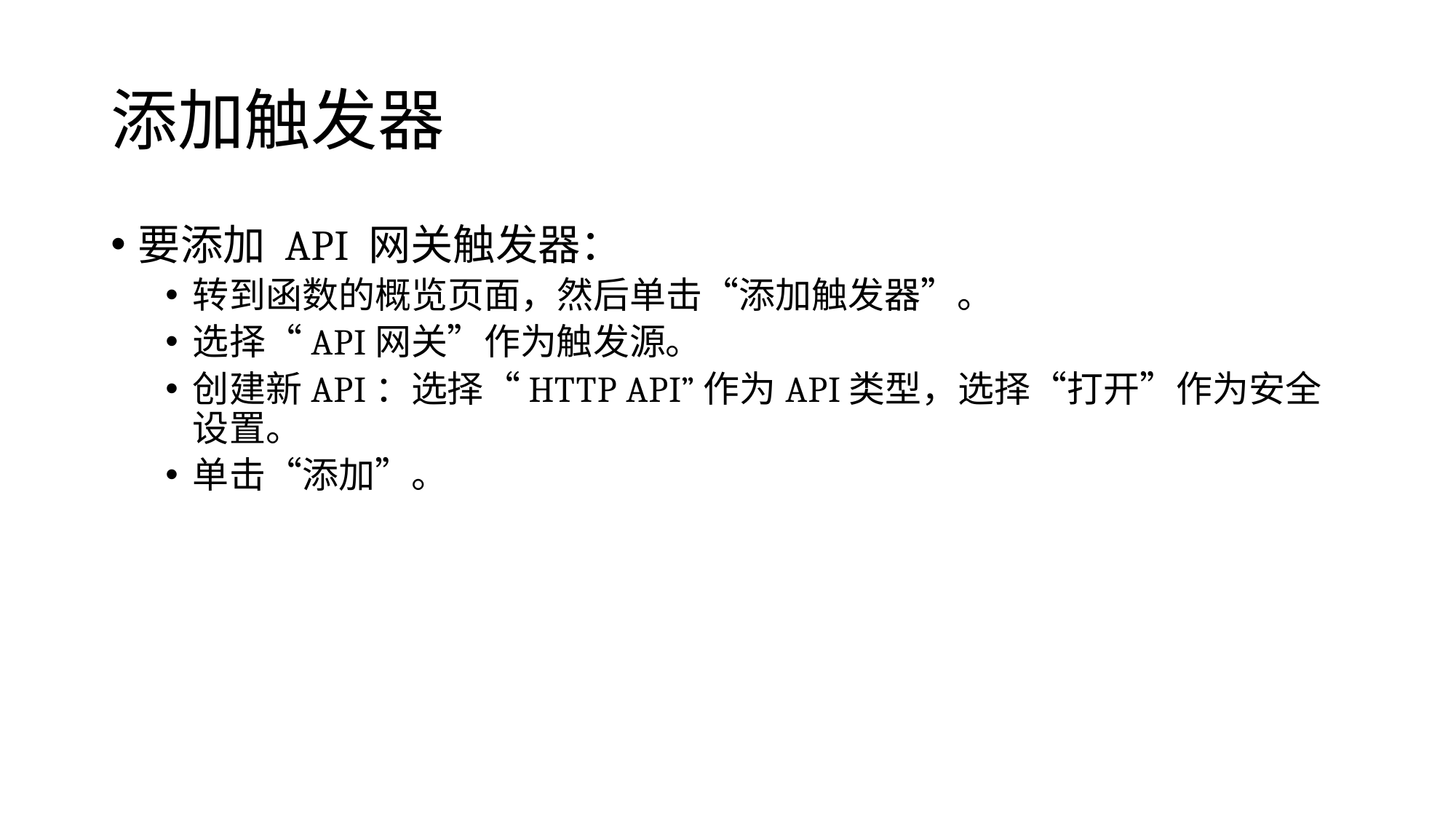

# 添加触发器
要添加 API 网关触发器：
转到函数的概览页面，然后单击“添加触发器”。
选择“API网关”作为触发源。
创建新API：选择“HTTP API”作为API类型，选择“打开”作为安全设置。
单击“添加”。